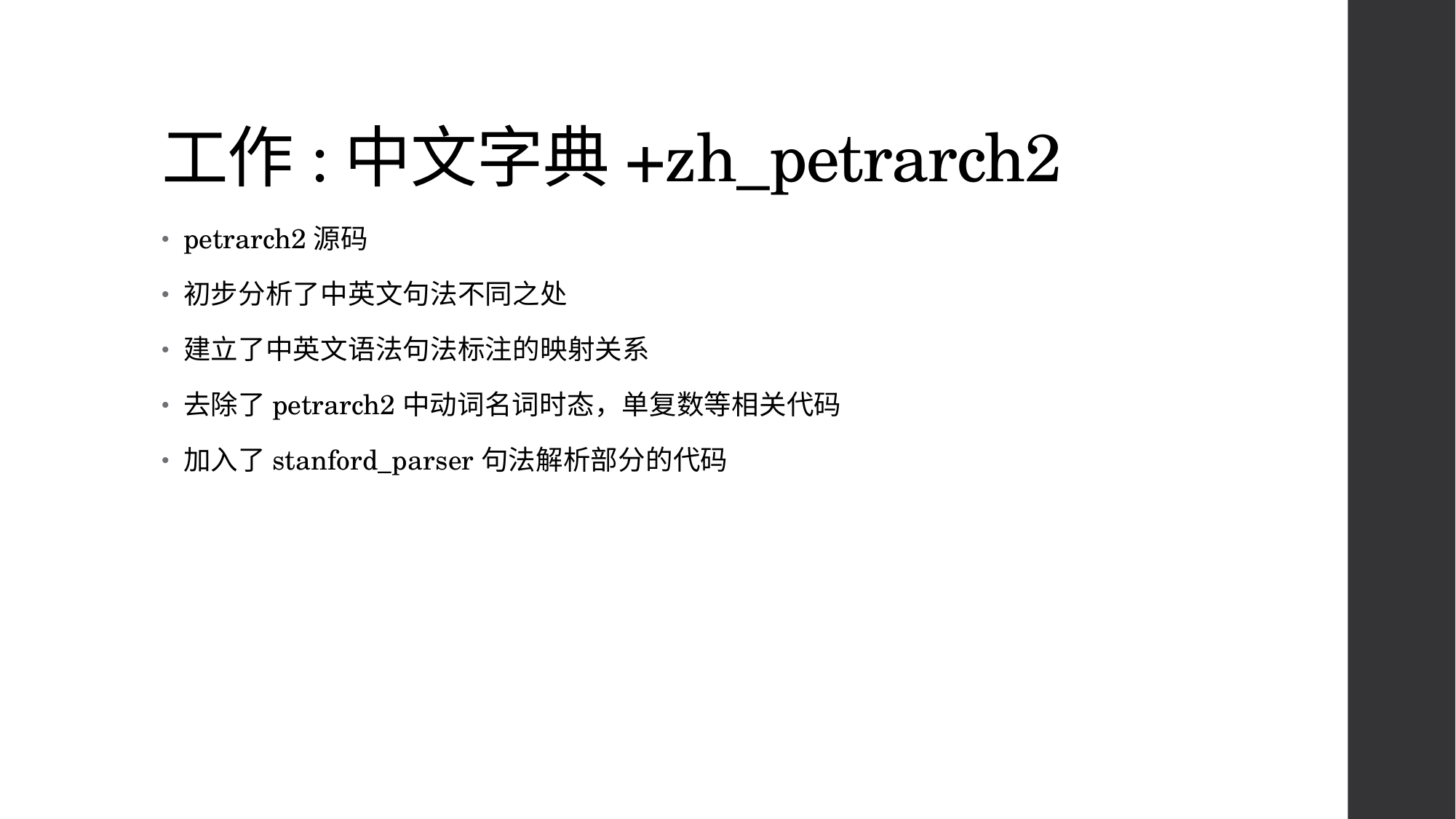

# 工作:中文字典+zh_petrarch2
petrarch2源码
初步分析了中英文句法不同之处
建立了中英文语法句法标注的映射关系
去除了petrarch2中动词名词时态，单复数等相关代码
加入了stanford_parser句法解析部分的代码